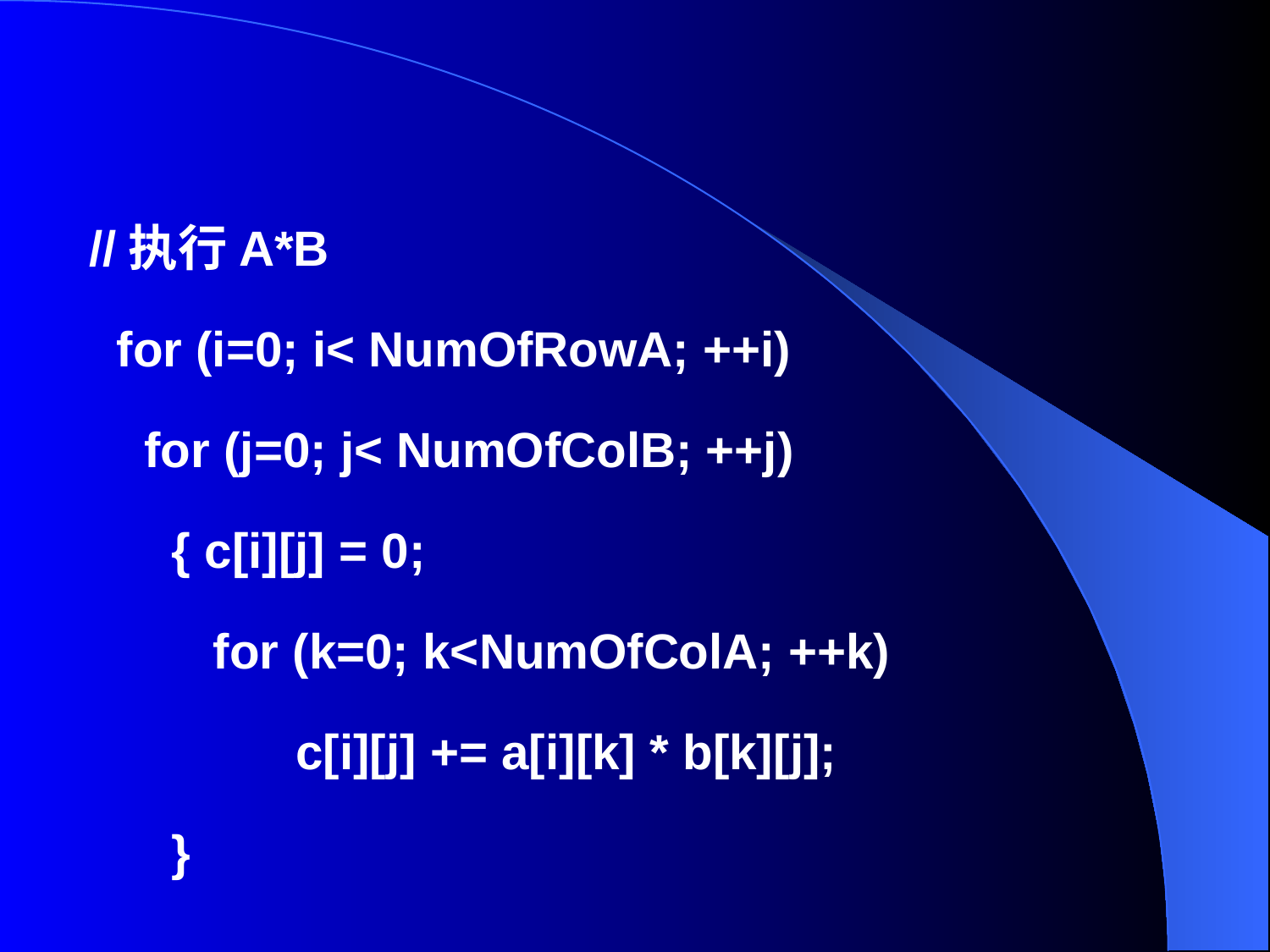

//执行A*B
  for (i=0; i< NumOfRowA; ++i)
    for (j=0; j< NumOfColB; ++j)
      { c[i][j] = 0;
         for (k=0; k<NumOfColA; ++k)
               c[i][j] += a[i][k] * b[k][j];
      }